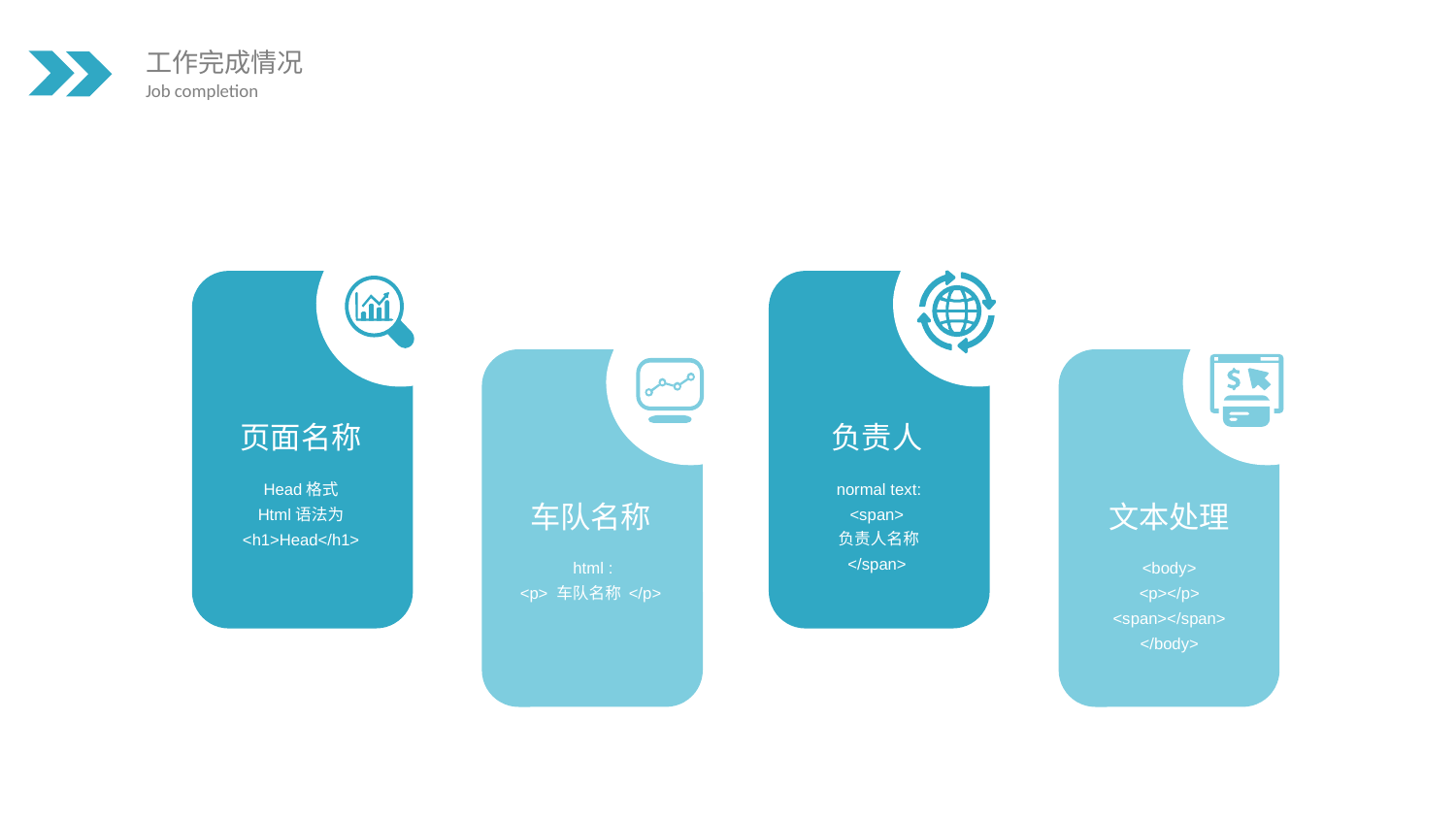

页面名称
负责人
Head格式
Html语法为
<h1>Head</h1>
 normal text:
<span>
 负责人名称
</span>
车队名称
文本处理
 html :
<p> 车队名称 </p>
<body>
<p></p>
<span></span>
</body>